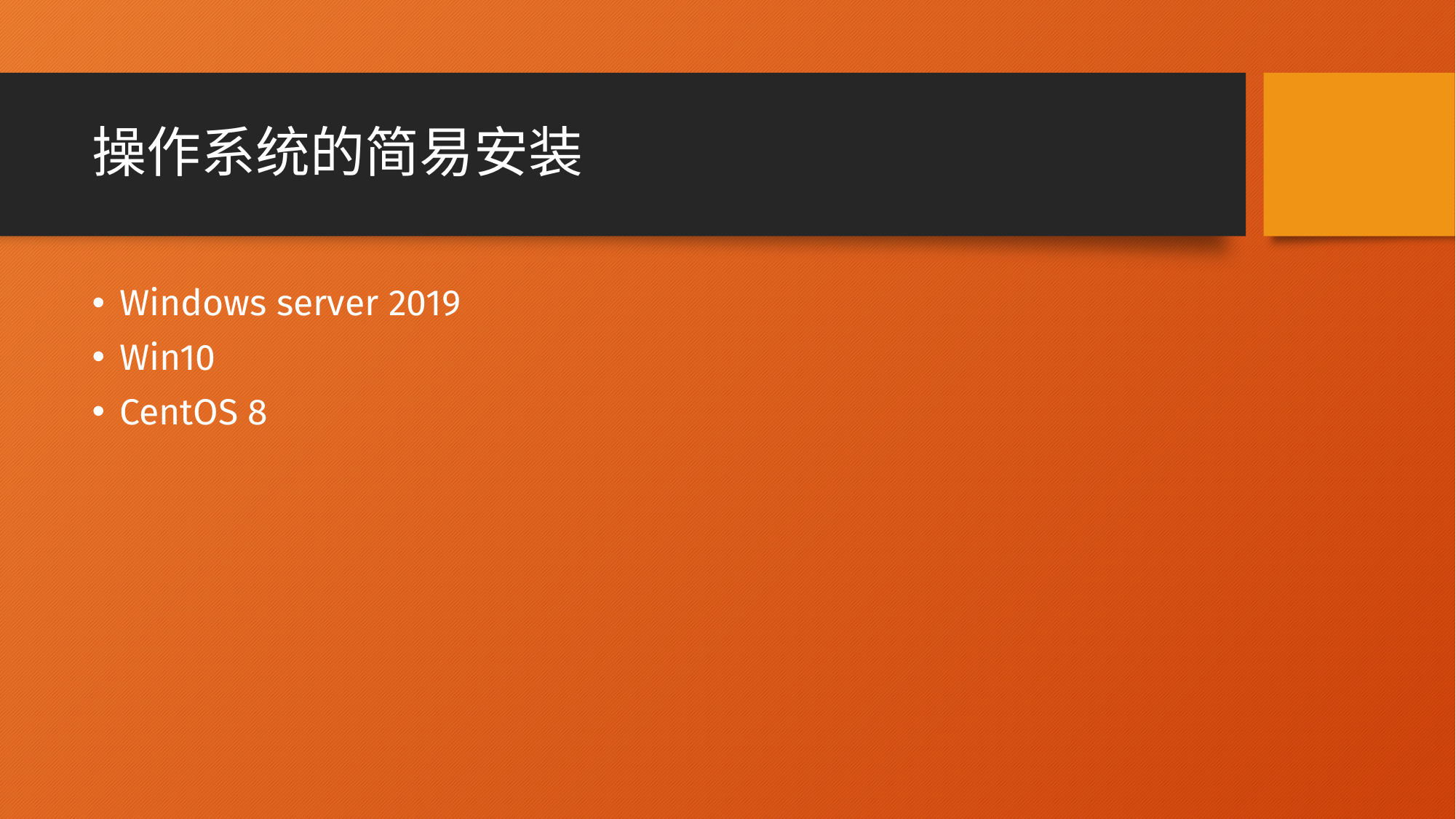

# 操作系统的简易安装
Windows server 2019
Win10
CentOS 8